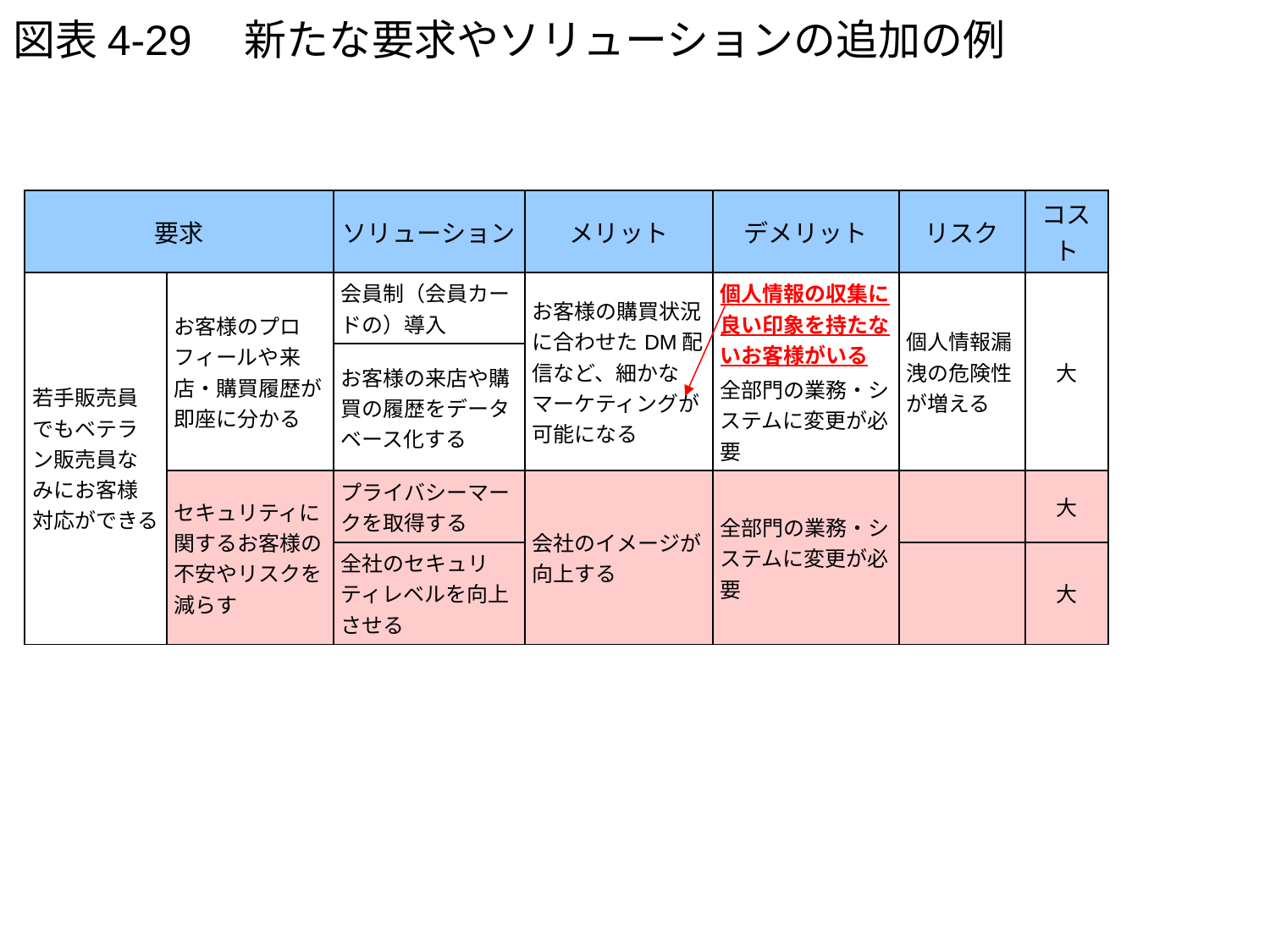

# 図表4-29　新たな要求やソリューションの追加の例
| 要求 |  | ソリューション | メリット | デメリット | リスク | コスト |
| --- | --- | --- | --- | --- | --- | --- |
| 若手販売員でもベテラン販売員なみにお客様対応ができる | お客様のプロフィールや来店・購買履歴が即座に分かる | 会員制（会員カードの）導入 | お客様の購買状況に合わせたDM配信など、細かなマーケティングが可能になる | 個人情報の収集に良い印象を持たないお客様がいる 全部門の業務・システムに変更が必要 | 個人情報漏洩の危険性が増える | 大 |
|  |  | お客様の来店や購買の履歴をデータベース化する |  |  |  |  |
|  | セキュリティに関するお客様の不安やリスクを減らす | プライバシーマークを取得する | 会社のイメージが向上する | 全部門の業務・システムに変更が必要 |  | 大 |
|  |  | 全社のセキュリティレベルを向上させる |  |  |  | 大 |